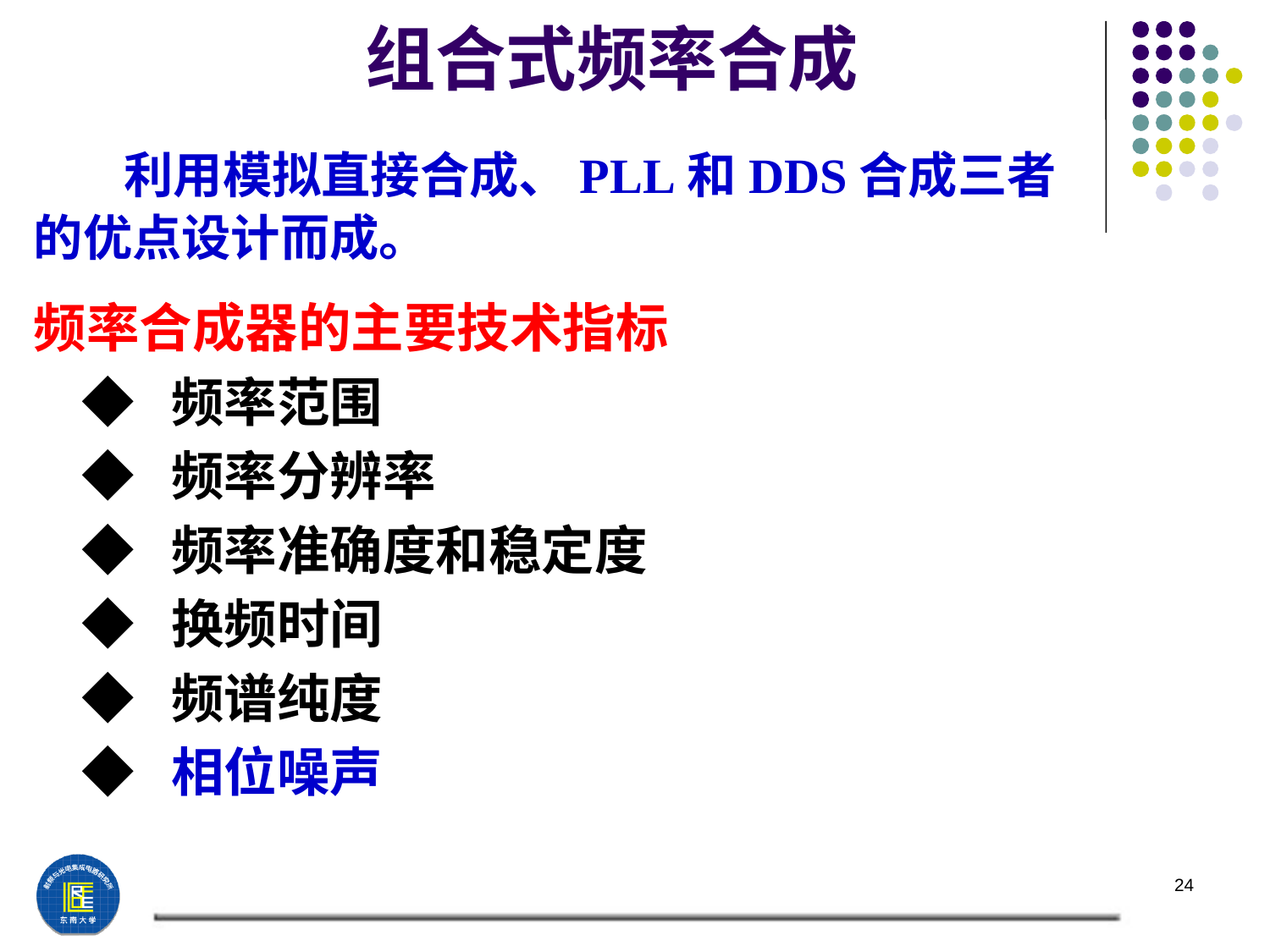

# 组合式频率合成
       利用模拟直接合成、PLL和DDS合成三者的优点设计而成。
频率合成器的主要技术指标
	◆  频率范围
	◆  频率分辨率
	◆  频率准确度和稳定度
	◆  换频时间
	◆  频谱纯度
	◆  相位噪声
24